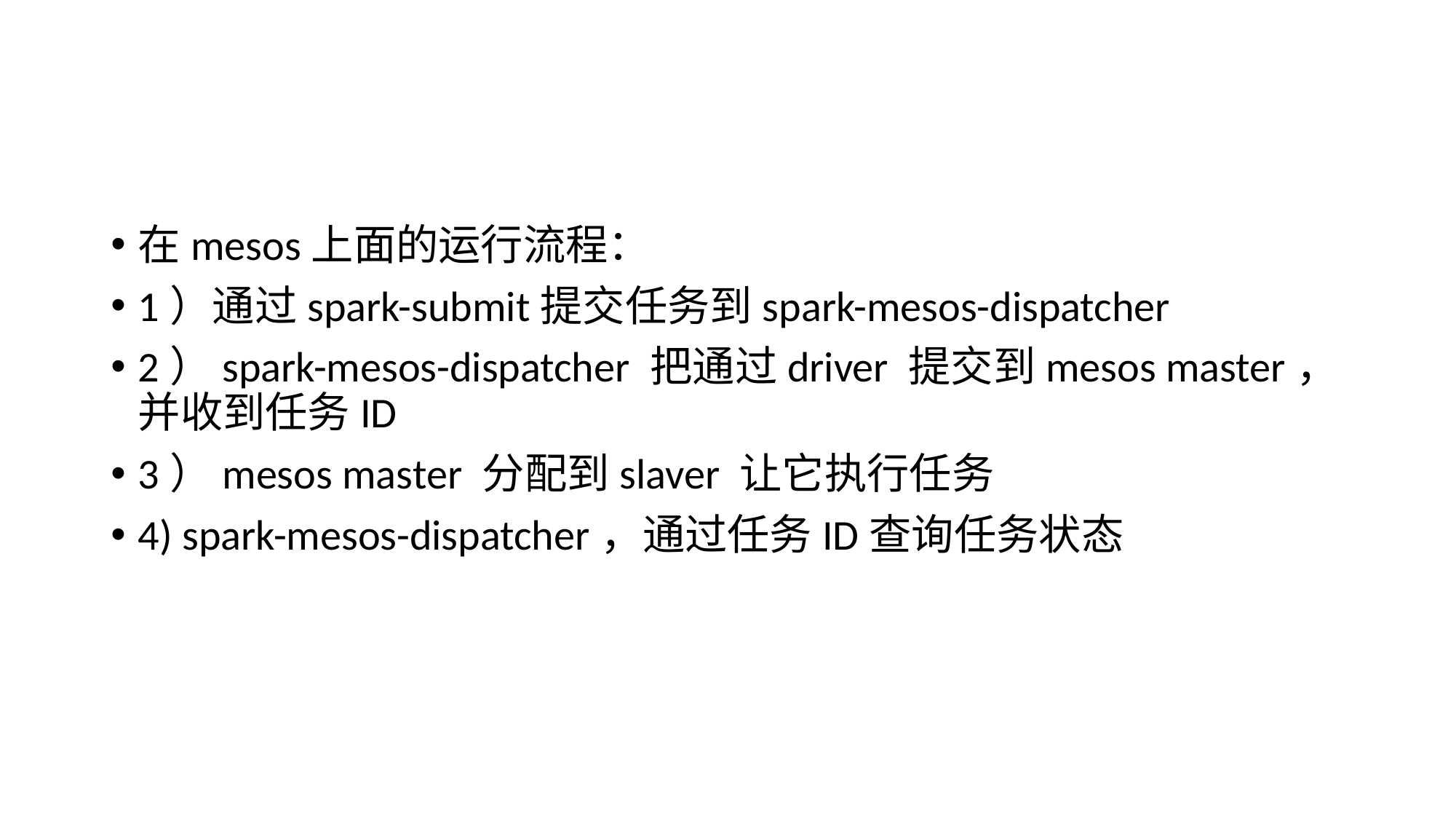

#
在mesos上面的运行流程：
1）通过spark-submit提交任务到spark-mesos-dispatcher
2）spark-mesos-dispatcher 把通过driver 提交到mesos master，并收到任务ID
3）mesos master 分配到slaver 让它执行任务
4) spark-mesos-dispatcher，通过任务ID查询任务状态